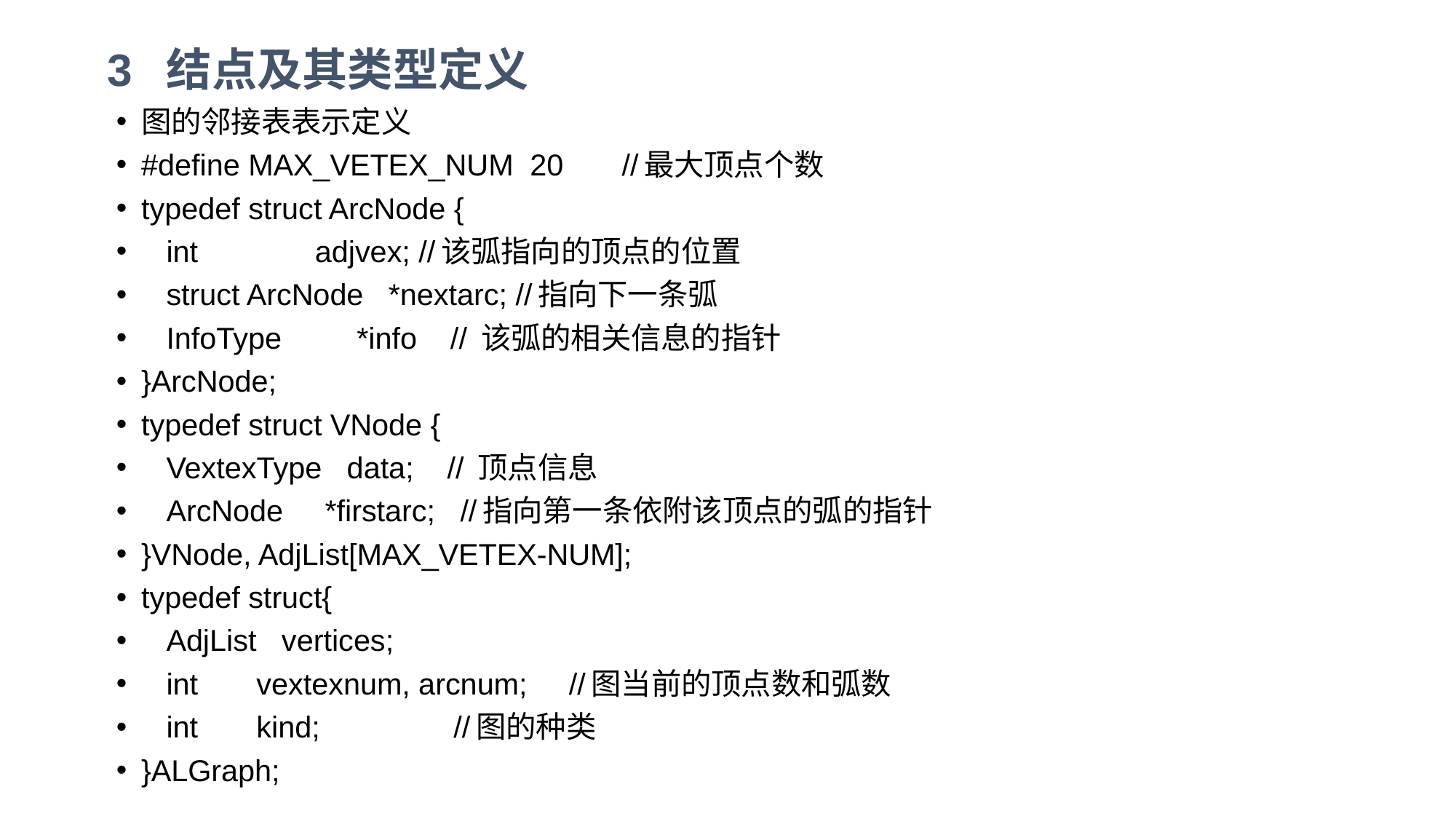

3  结点及其类型定义
图的邻接表表示定义
#define MAX_VETEX_NUM  20       //最大顶点个数
typedef struct ArcNode {
   int              adjvex; //该弧指向的顶点的位置
   struct ArcNode   *nextarc; //指向下一条弧
   InfoType         *info    // 该弧的相关信息的指针
}ArcNode;
typedef struct VNode {
   VextexType   data;    // 顶点信息
   ArcNode     *firstarc;   //指向第一条依附该顶点的弧的指针
}VNode, AdjList[MAX_VETEX-NUM];
typedef struct{
   AdjList   vertices;
   int       vextexnum, arcnum;     //图当前的顶点数和弧数
   int       kind;                //图的种类
}ALGraph;